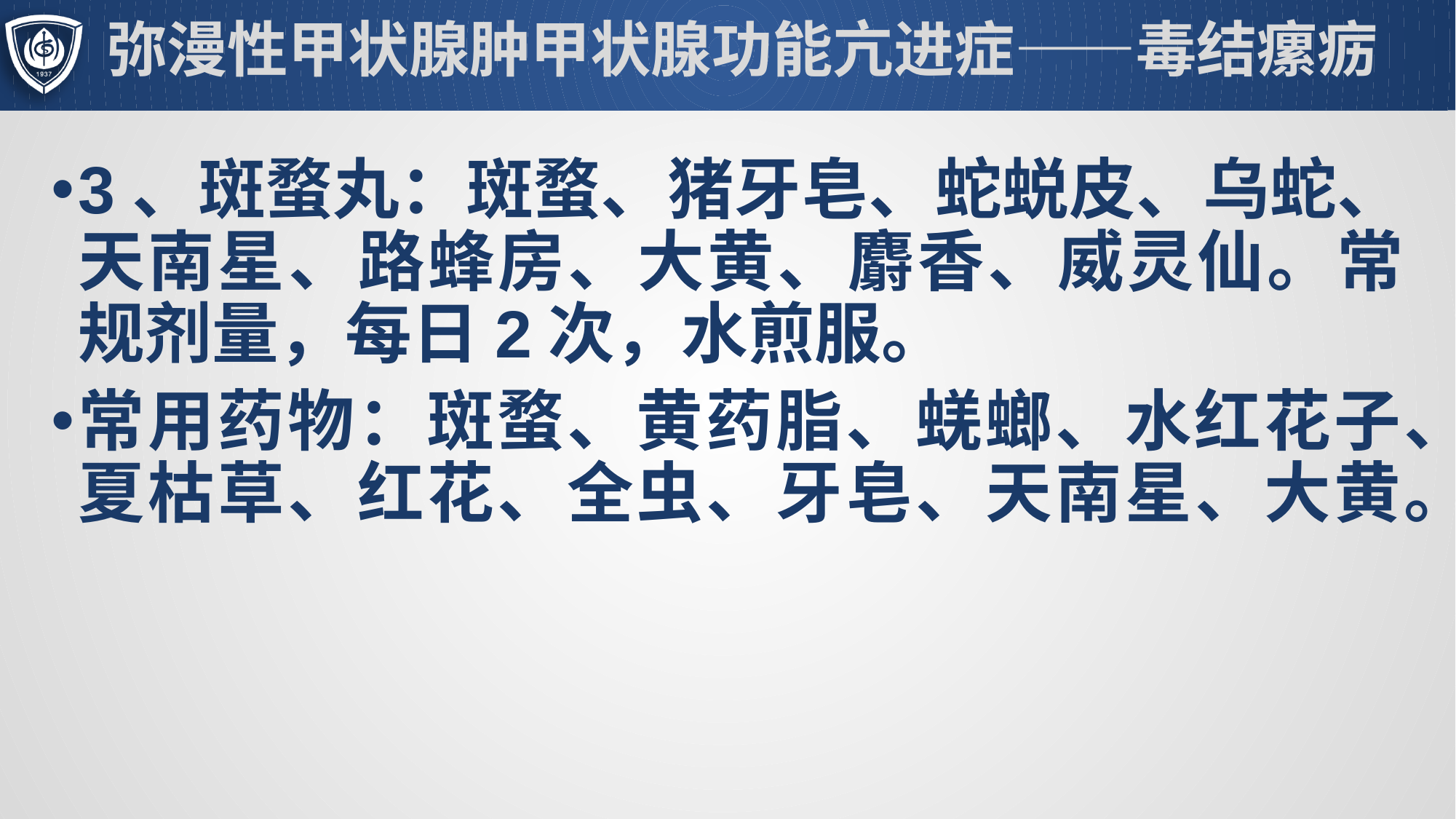

# 弥漫性甲状腺肿甲状腺功能亢进症——毒结瘰疬
3、斑蝥丸：斑蝥、猪牙皂、蛇蜕皮、乌蛇、天南星、路蜂房、大黄、麝香、威灵仙。常规剂量，每日2次，水煎服。
常用药物：斑蝥、黄药脂、蜣螂、水红花子、夏枯草、红花、全虫、牙皂、天南星、大黄。